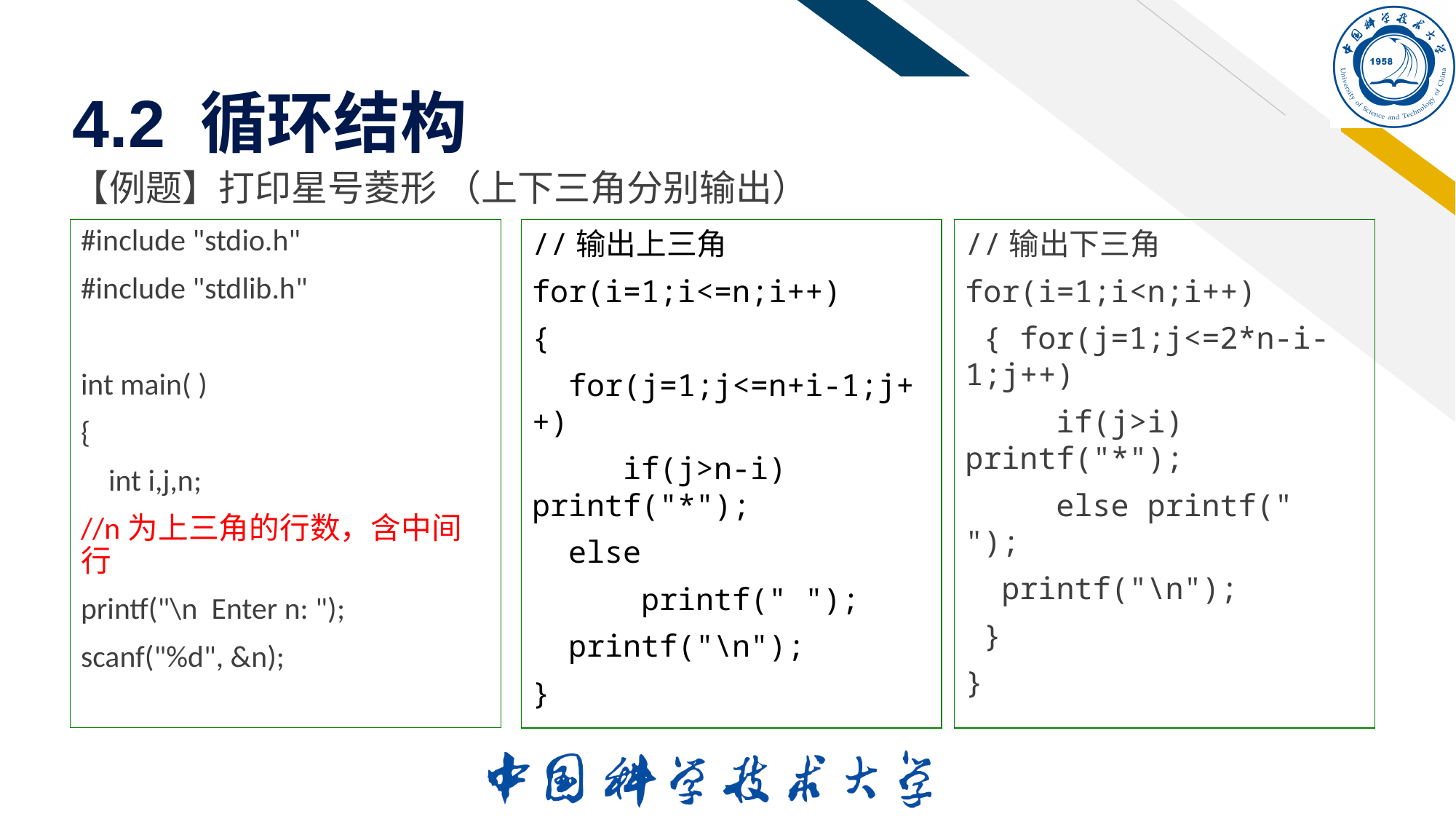

4.2 循环结构
【例题】打印星号菱形 （上下三角分别输出）
//输出上三角
for(i=1;i<=n;i++)
{
  for(j=1;j<=n+i-1;j++)
     if(j>n-i) printf("*");
  else
      printf(" ");
  printf("\n");
}

#include "stdio.h"
#include "stdlib.h"

int main( )
{
    int i,j,n;
//n为上三角的行数，含中间行
printf("\n  Enter n: ");
scanf("%d", &n);
//输出下三角
for(i=1;i<n;i++)
 { for(j=1;j<=2*n-i-1;j++)
     if(j>i) printf("*");
     else printf(" ");
  printf("\n");
 }
}